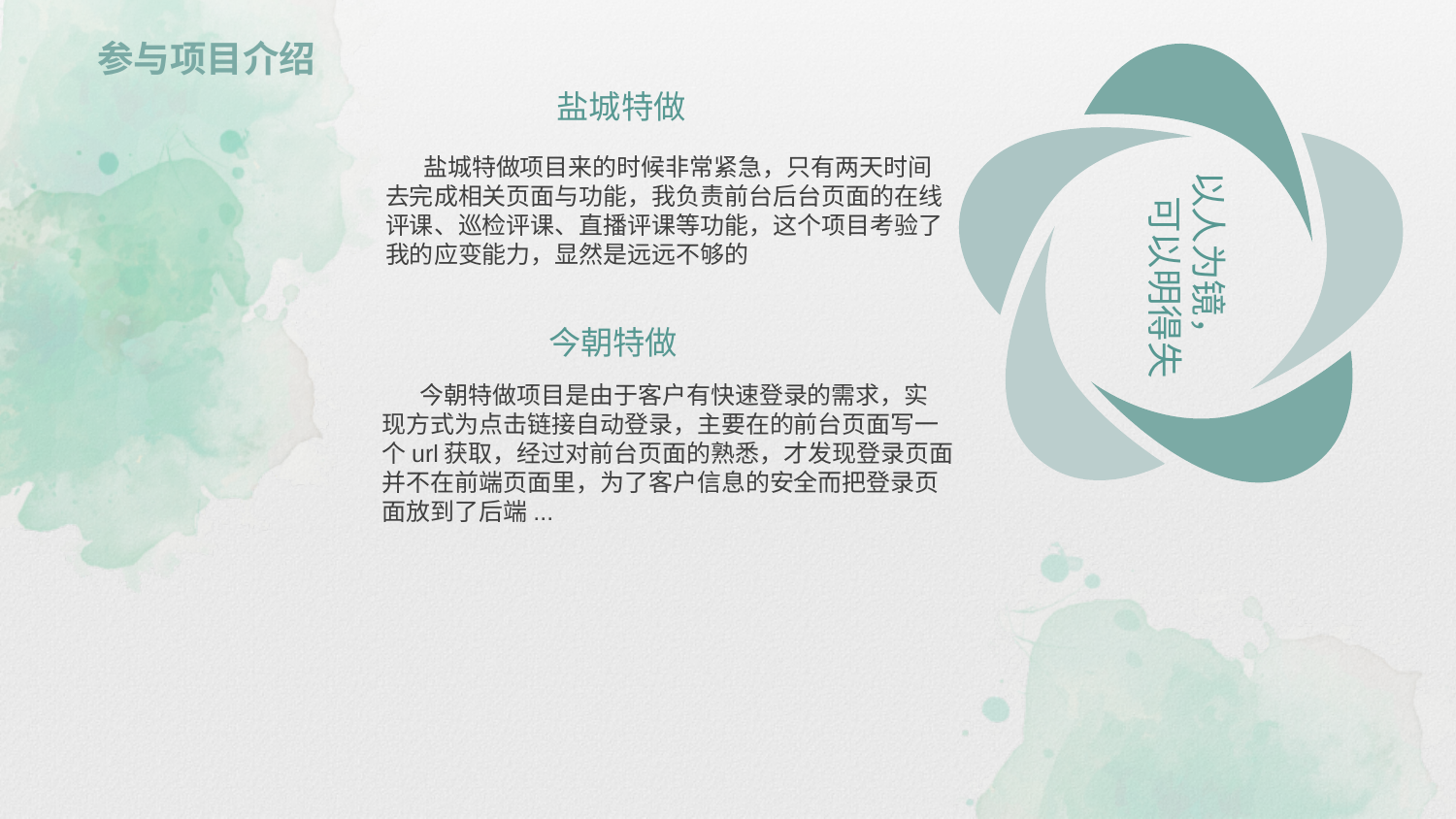

参与项目介绍

盐城特做
      盐城特做项目来的时候非常紧急，只有两天时间
去完成相关页面与功能，我负责前台后台页面的在线
评课、巡检评课、直播评课等功能，这个项目考验了
我的应变能力，显然是远远不够的
以人为镜，
  可以明得失
今朝特做
      今朝特做项目是由于客户有快速登录的需求，实
现方式为点击链接自动登录，主要在的前台页面写一
个url获取，经过对前台页面的熟悉，才发现登录页面
并不在前端页面里，为了客户信息的安全而把登录页
面放到了后端...